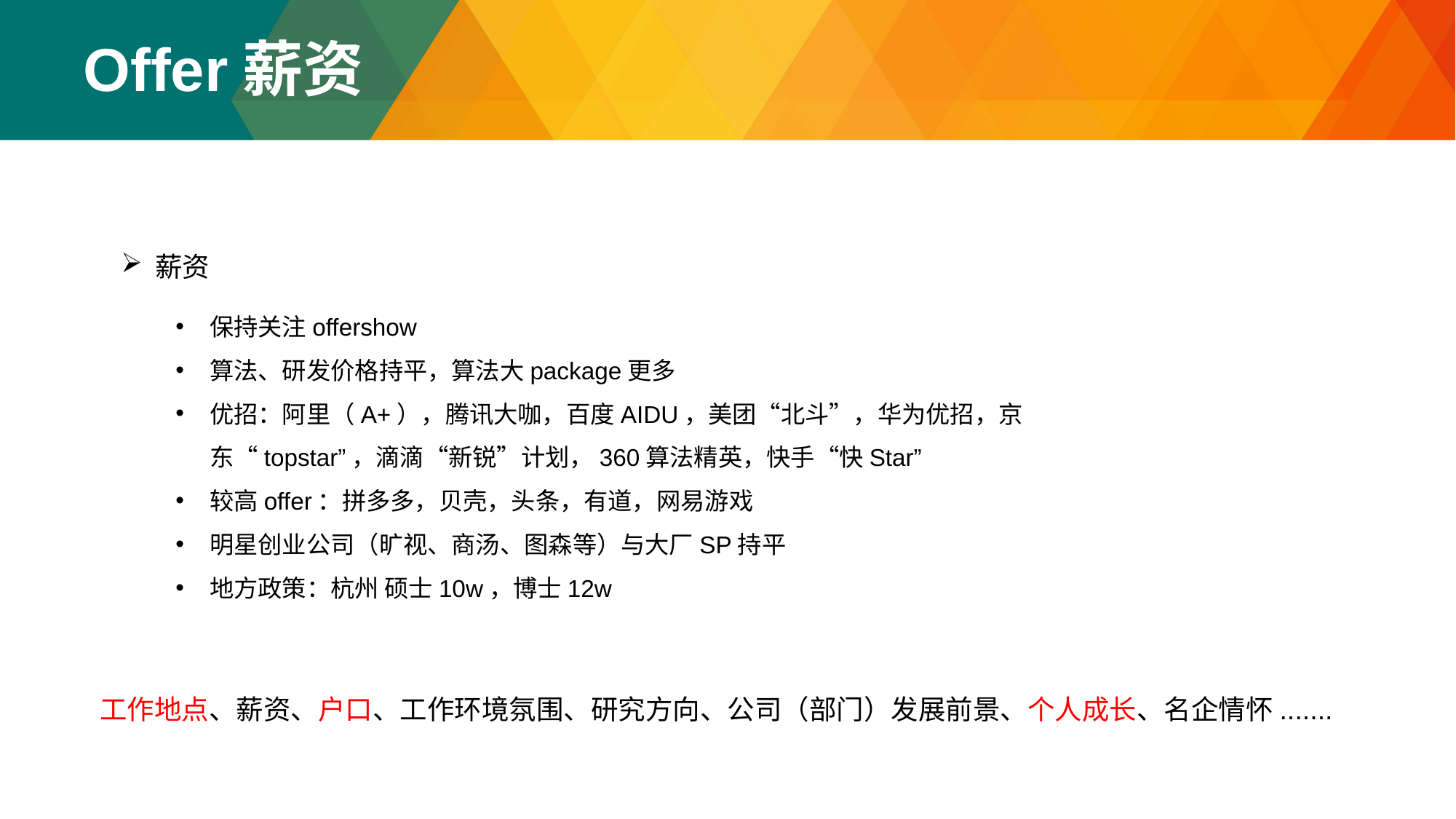

Offer薪资

薪资
保持关注offershow
算法、研发价格持平，算法大package更多
优招：阿里（A+），腾讯大咖，百度AIDU，美团“北斗”，华为优招，京东“topstar”，滴滴“新锐”计划，360算法精英，快手“快Star”
较高offer：拼多多，贝壳，头条，有道，网易游戏
明星创业公司（旷视、商汤、图森等）与大厂SP持平
地方政策：杭州 硕士10w，博士12w
工作地点、薪资、户口、工作环境氛围、研究方向、公司（部门）发展前景、个人成长、名企情怀.......